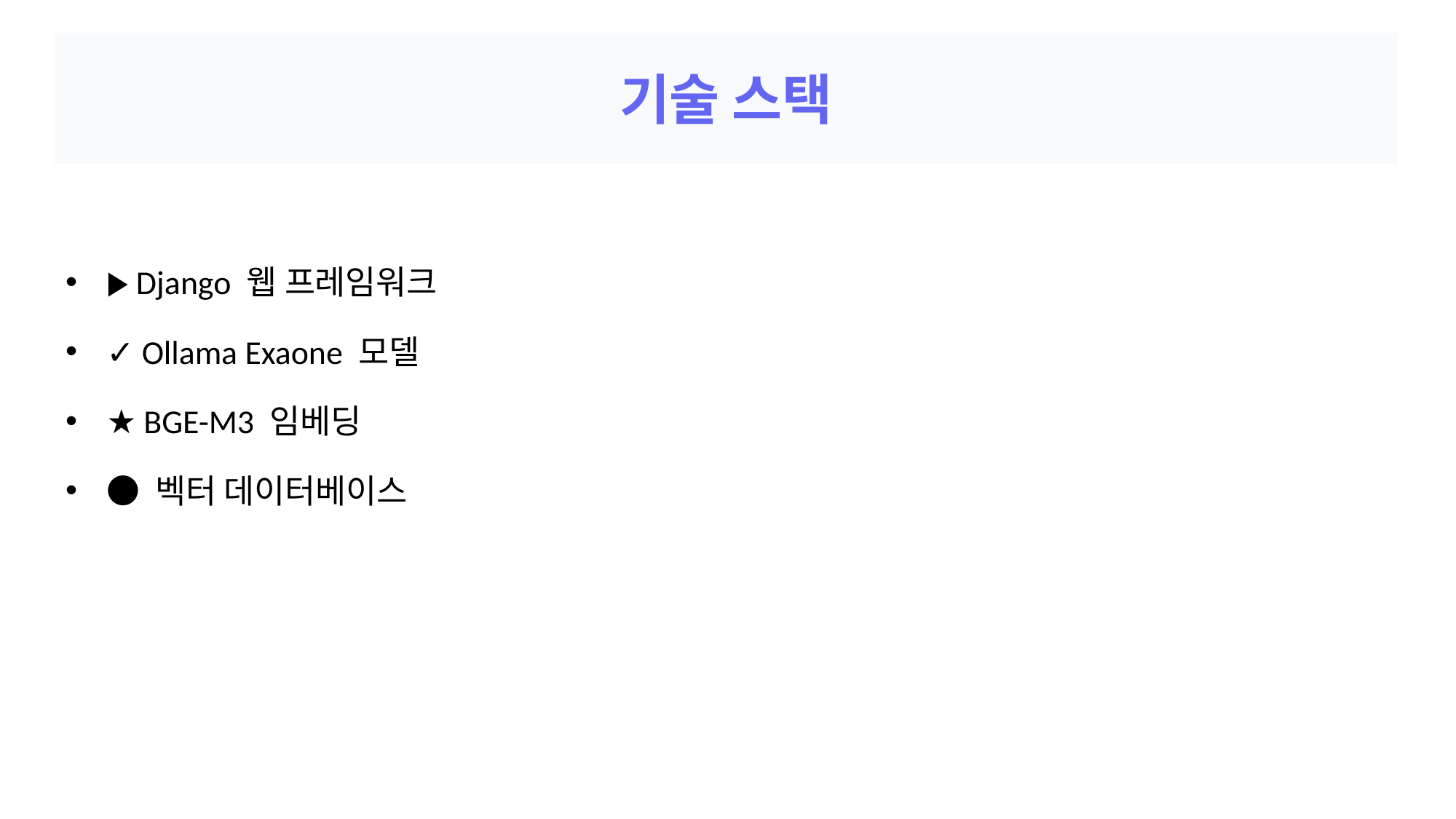

# 기술 스택

▶ Django 웹 프레임워크
✓ Ollama Exaone 모델
★ BGE-M3 임베딩
● 벡터 데이터베이스